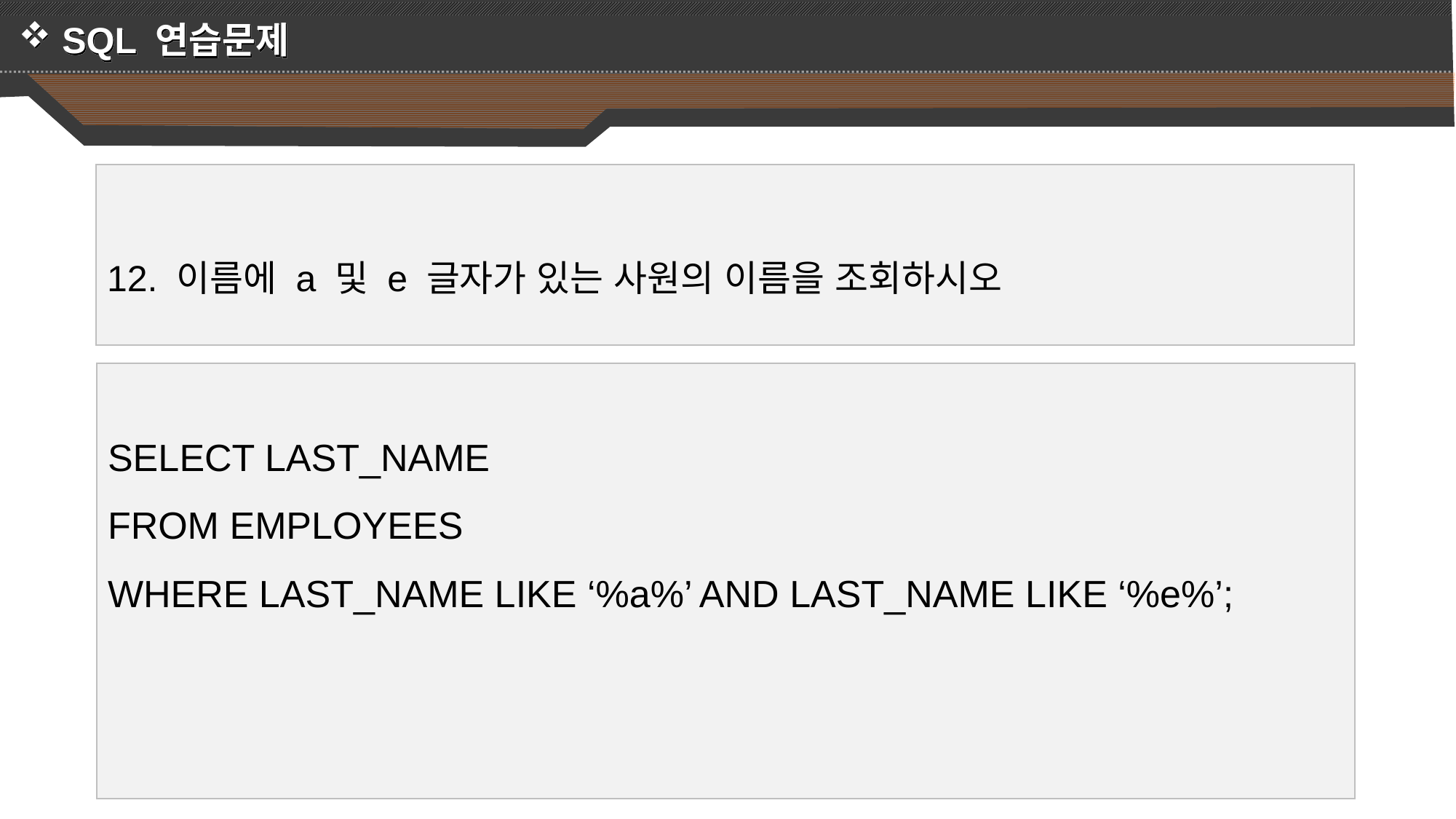

SQL 연습문제

12. 이름에 a 및 e 글자가 있는 사원의 이름을 조회하시오
SELECT LAST_NAME
FROM EMPLOYEES
WHERE LAST_NAME LIKE ‘%a%’ AND LAST_NAME LIKE ‘%e%’;